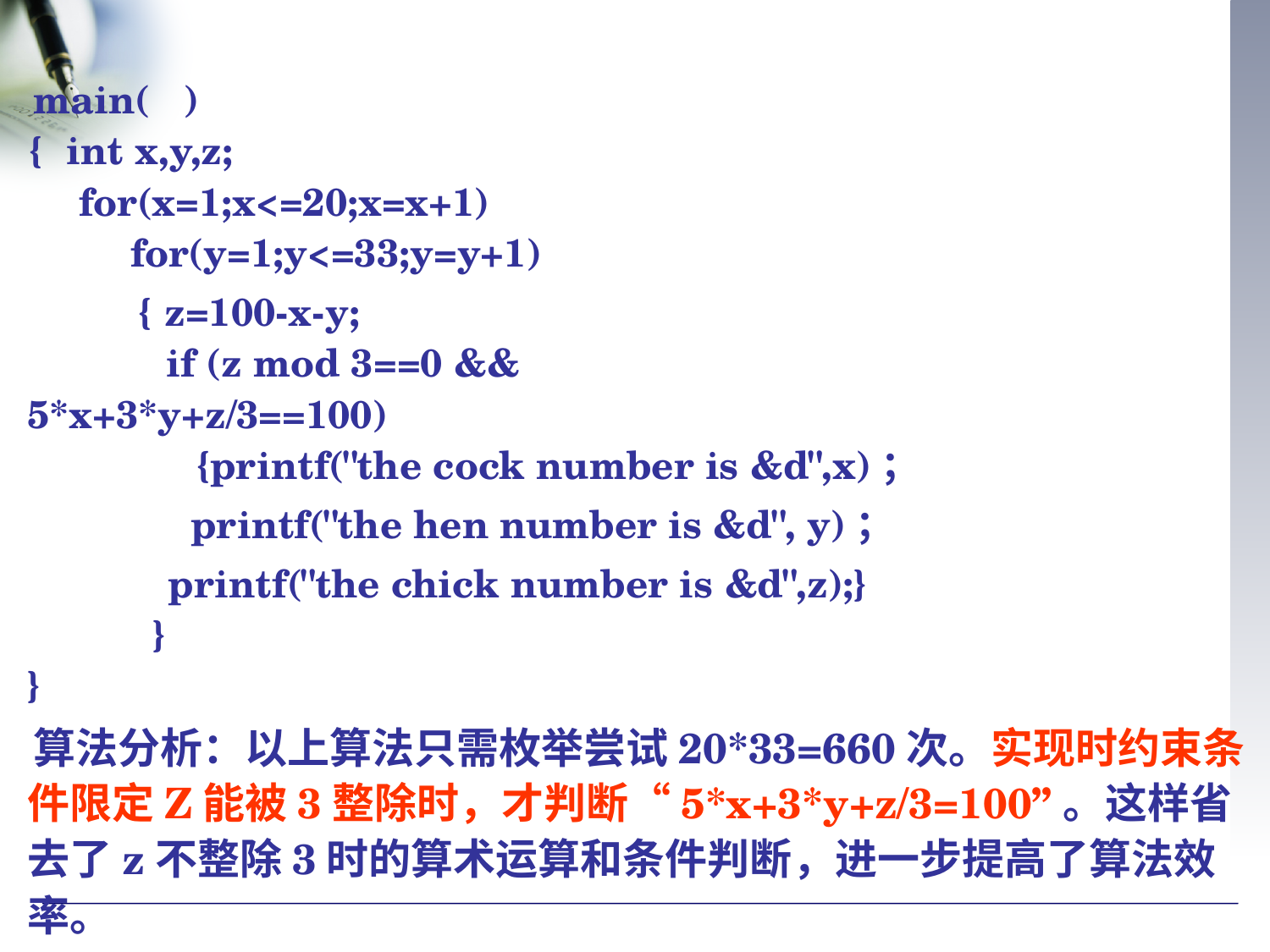

main(   )
{  int x,y,z;
    for(x=1;x<=20;x=x+1)              
        for(y=1;y<=33;y=y+1)
        { z=100-x-y;            
           if (z mod 3==0 && 5*x+3*y+z/3==100)                                  
             {printf("the cock number is &d",x)；
              printf("the hen number is &d", y)；
            printf("the chick number is &d",z);}
          }
}
算法分析：以上算法只需枚举尝试20*33=660次。实现时约束条件限定Z能被3整除时，才判断“5*x+3*y+z/3=100”。这样省去了z不整除3时的算术运算和条件判断，进一步提高了算法效率。
10